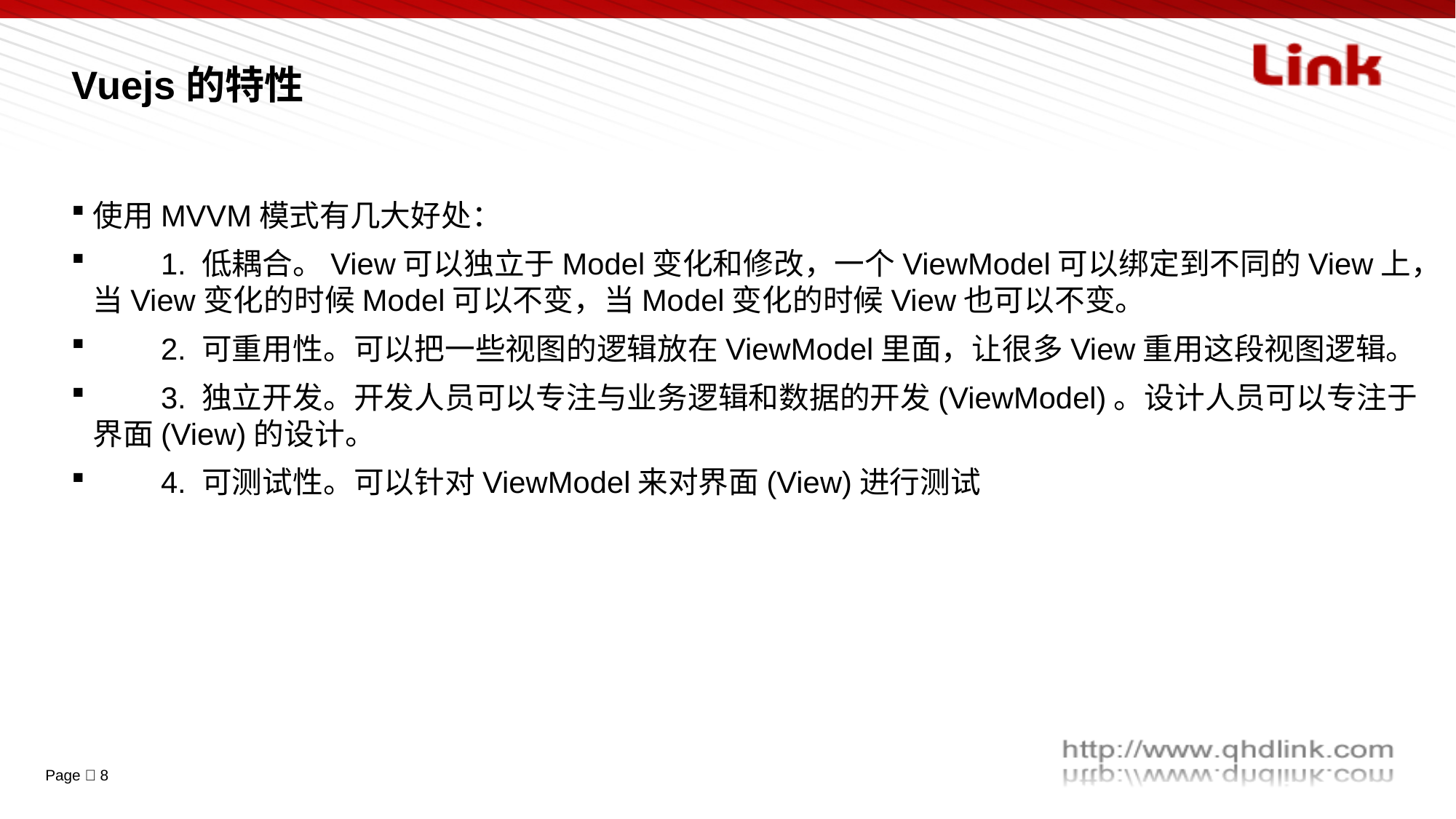

# Vuejs的特性
使用MVVM模式有几大好处：
　　1. 低耦合。View可以独立于Model变化和修改，一个ViewModel可以绑定到不同的View上，当View变化的时候Model可以不变，当Model变化的时候View也可以不变。
　　2. 可重用性。可以把一些视图的逻辑放在ViewModel里面，让很多View重用这段视图逻辑。
　　3. 独立开发。开发人员可以专注与业务逻辑和数据的开发(ViewModel)。设计人员可以专注于界面(View)的设计。
　　4. 可测试性。可以针对ViewModel来对界面(View)进行测试